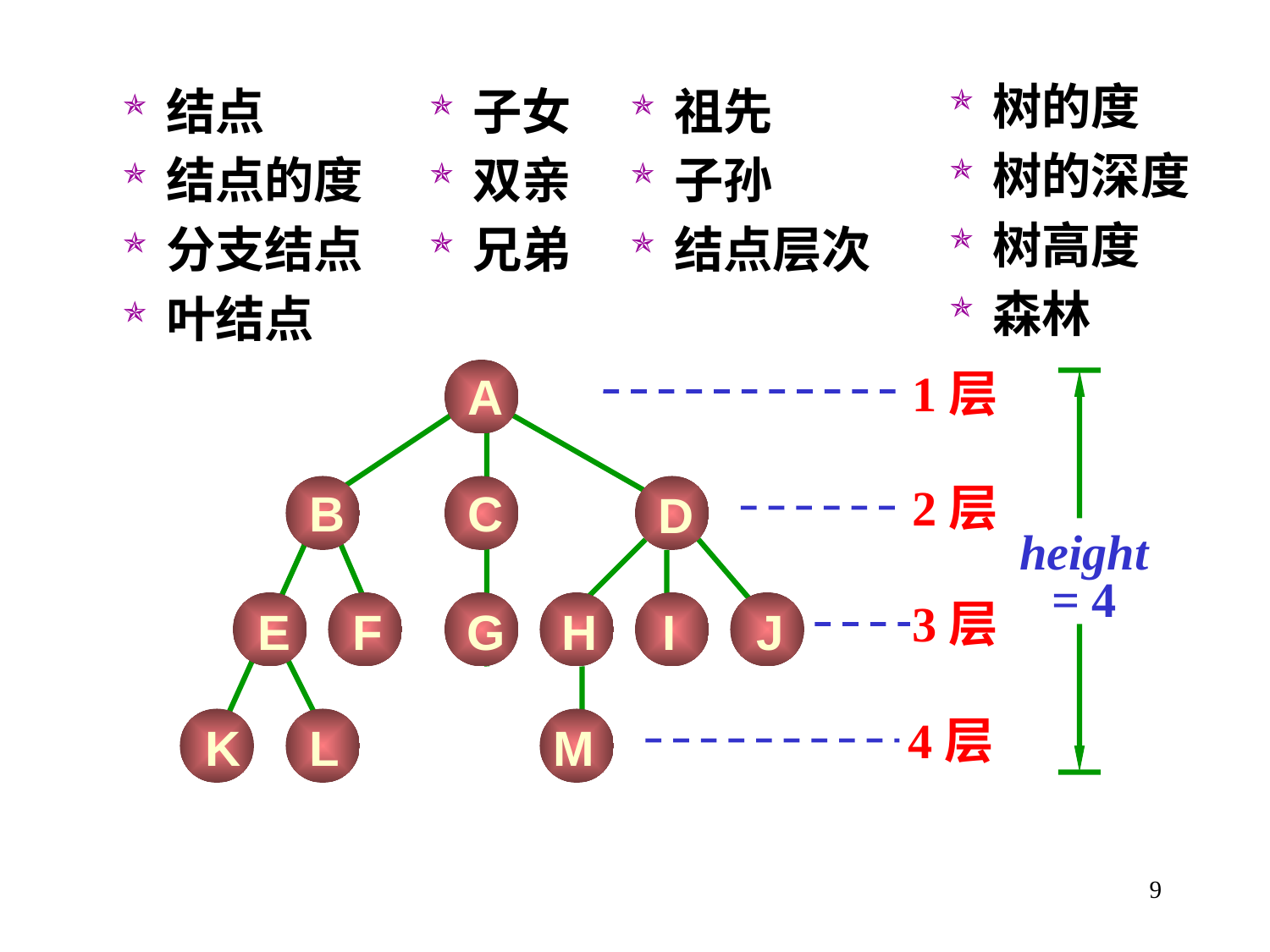

树的度
树的深度
树高度
森林
结点
结点的度
分支结点
叶结点
子女
双亲
兄弟
祖先
子孙
结点层次
1层

A

2层

B

C

D

height
= 4

3层

E
F
G
H
I
J

4层

K
L
M

9